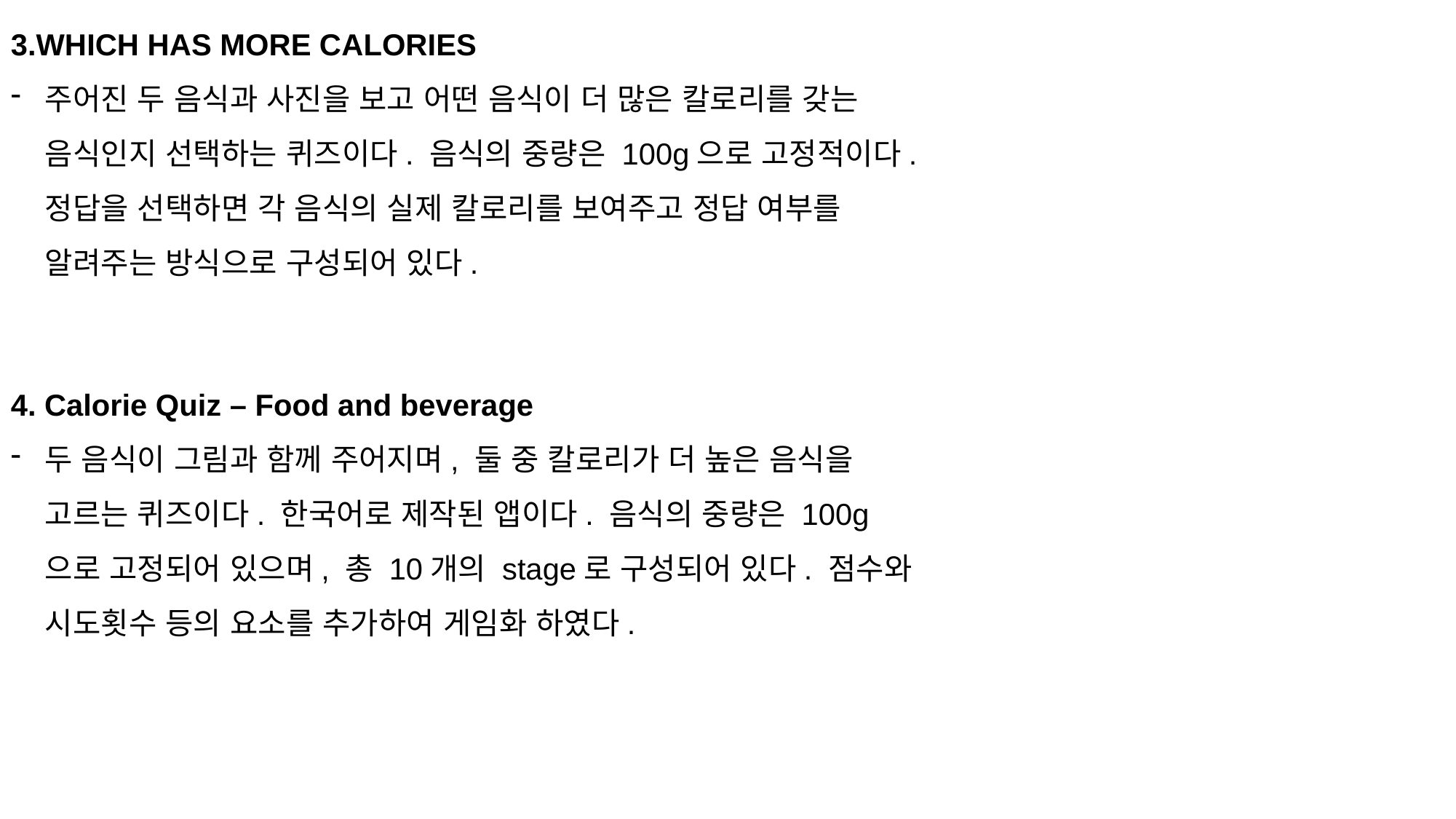

3.WHICH HAS MORE CALORIES
주어진 두 음식과 사진을 보고 어떤 음식이 더 많은 칼로리를 갖는 음식인지 선택하는 퀴즈이다. 음식의 중량은 100g으로 고정적이다. 정답을 선택하면 각 음식의 실제 칼로리를 보여주고 정답 여부를 알려주는 방식으로 구성되어 있다.

4. Calorie Quiz – Food and beverage
두 음식이 그림과 함께 주어지며, 둘 중 칼로리가 더 높은 음식을 고르는 퀴즈이다. 한국어로 제작된 앱이다. 음식의 중량은 100g으로 고정되어 있으며, 총 10개의 stage로 구성되어 있다. 점수와 시도횟수 등의 요소를 추가하여 게임화 하였다.